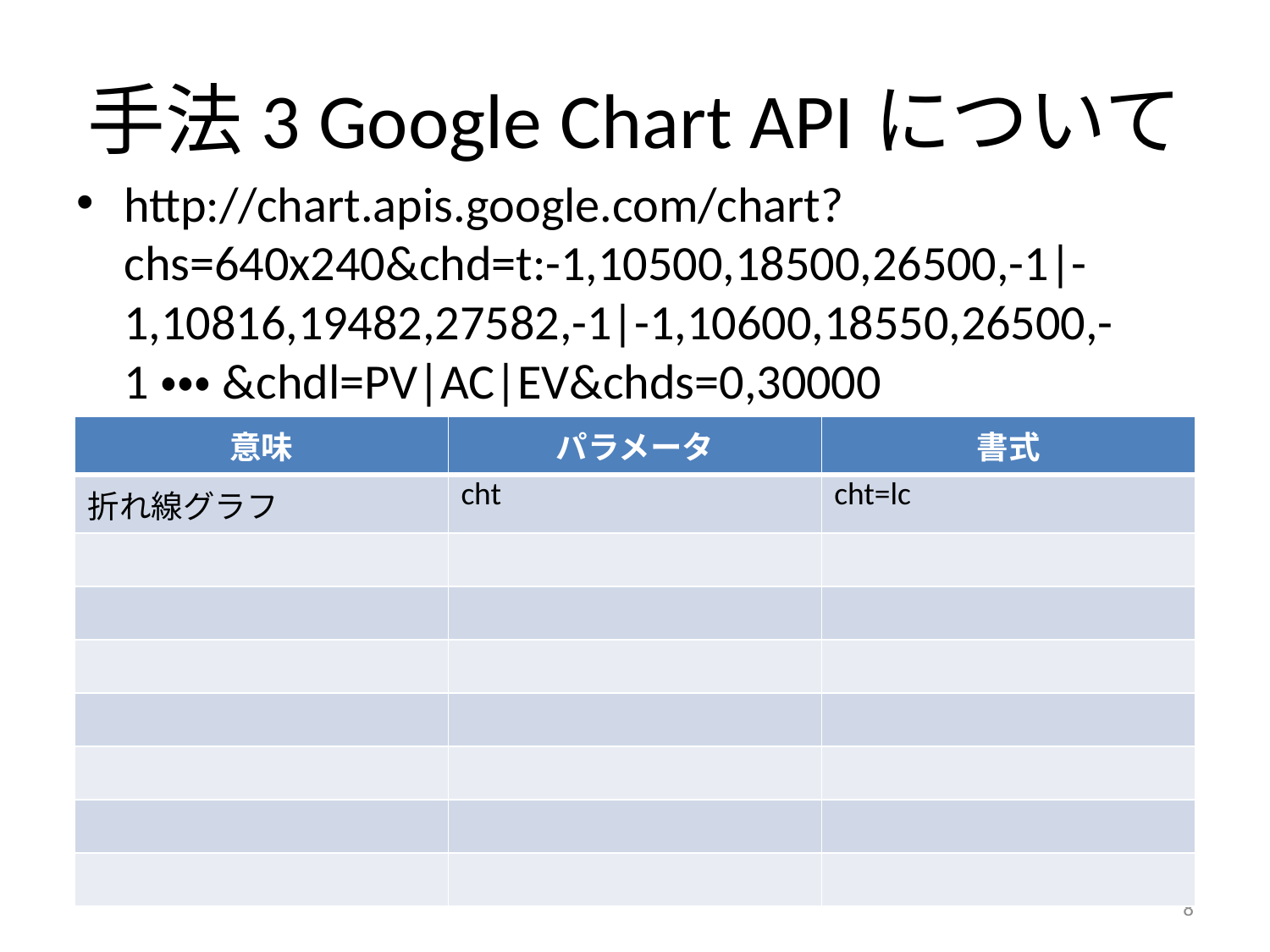

# 手法3 Google Chart APIについて
http://chart.apis.google.com/chart?chs=640x240&chd=t:-1,10500,18500,26500,-1|-1,10816,19482,27582,-1|-1,10600,18550,26500,-1・・・&chdl=PV|AC|EV&chds=0,30000
使用パラメータと書式

| 意味 | パラメータ | 書式 |
| --- | --- | --- |
| 折れ線グラフ | cht | cht=lc |
|  |  |  |
|  |  |  |
|  |  |  |
|  |  |  |
|  |  |  |
|  |  |  |
|  |  |  |

8